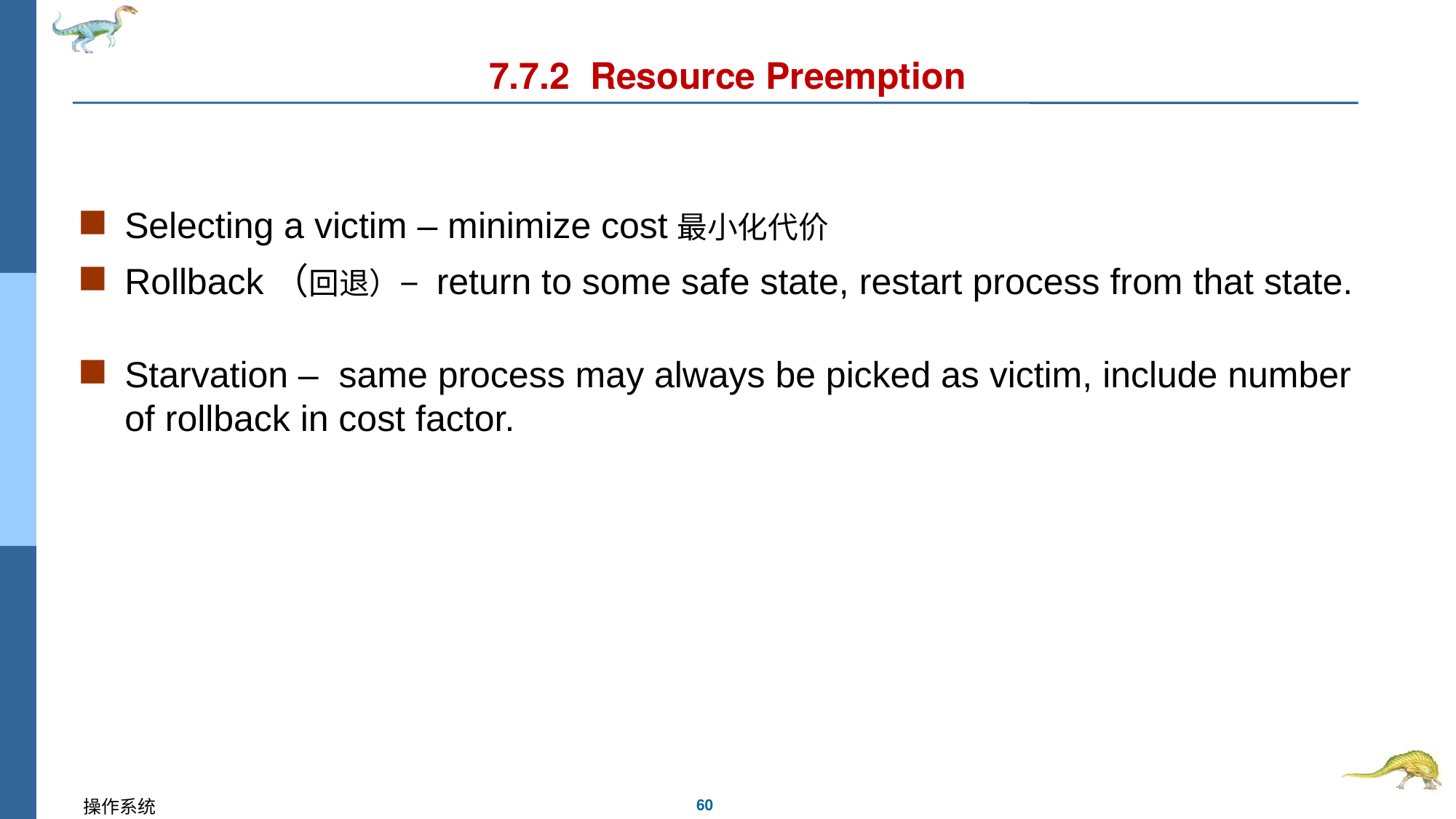

# 7.7.2  Resource Preemption

Selecting a victim – minimize cost最小化代价
Rollback（回退）– return to some safe state, restart process from that state.
Starvation –  same process may always be picked as victim, include number of rollback in cost factor.